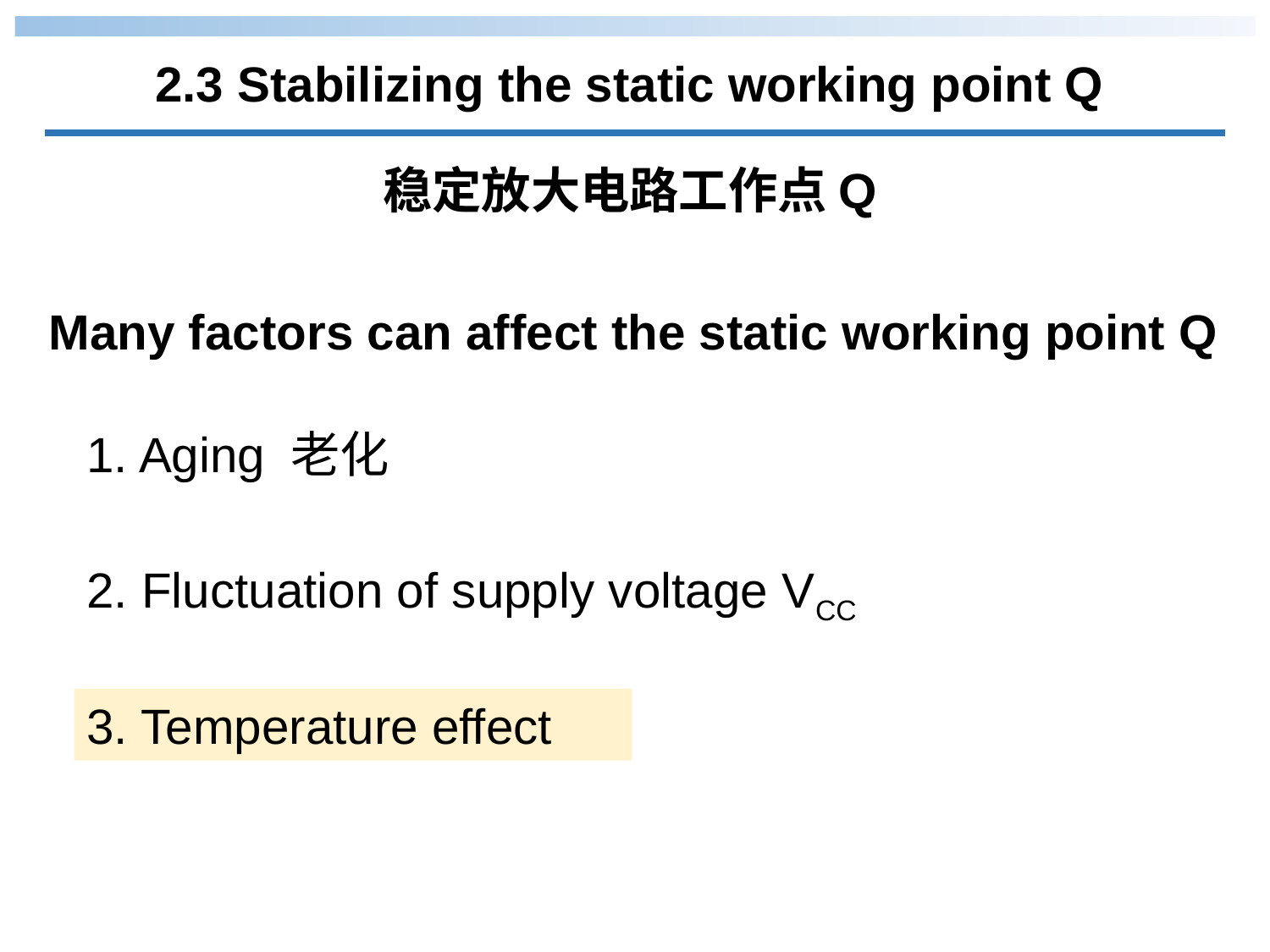

2.3 Stabilizing the static working point Q

稳定放大电路工作点Q
Many factors can affect the static working point Q
1. Aging 老化
2. Fluctuation of supply voltage VCC
3. Temperature effect